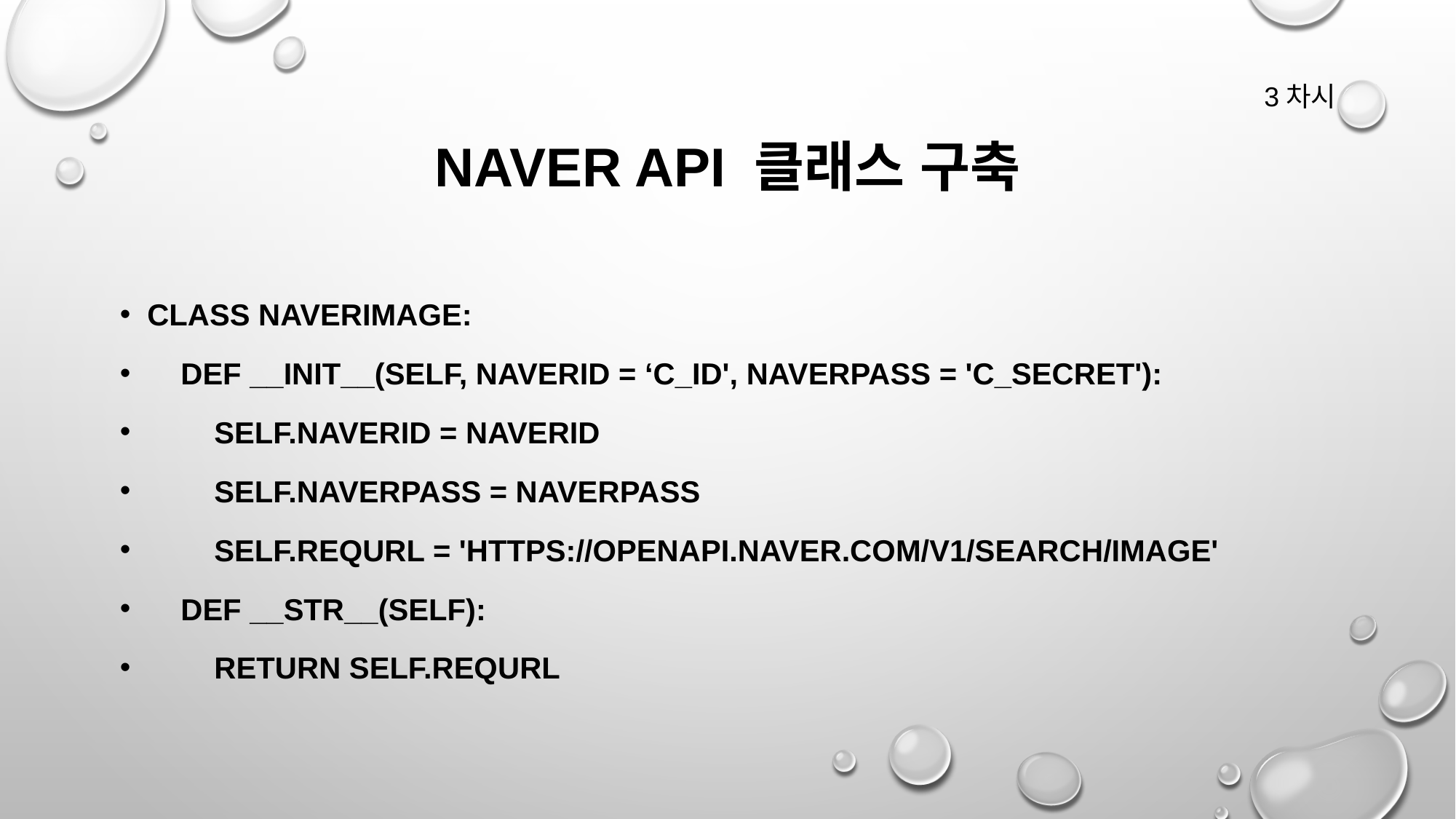

# NAVER API 클래스 구축
3차시
class NaverImage:
    def __init__(self, naverid = ‘c_id', naverpass = 'c_Secret'):
        self.naverid = naverid
        self.naverpass = naverpass
        self.requrl = 'https://openapi.naver.com/v1/search/image'
    def __str__(self):
        return self.requrl